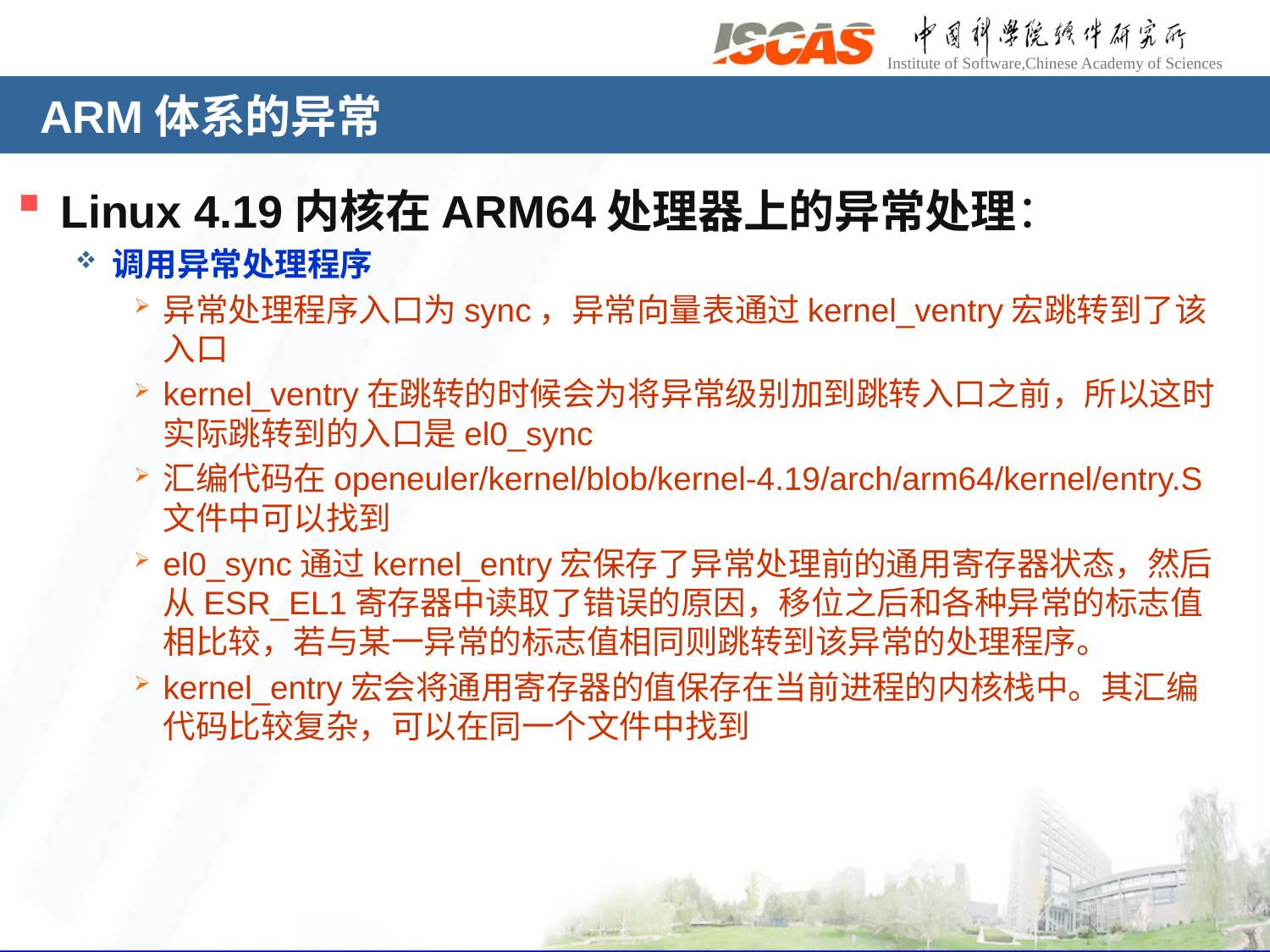

# ARM体系的异常
Linux 4.19内核在ARM64处理器上的异常处理：
调用异常处理程序
异常处理程序入口为sync，异常向量表通过kernel_ventry宏跳转到了该入口
kernel_ventry在跳转的时候会为将异常级别加到跳转入口之前，所以这时实际跳转到的入口是el0_sync
汇编代码在openeuler/kernel/blob/kernel-4.19/arch/arm64/kernel/entry.S文件中可以找到
el0_sync通过kernel_entry宏保存了异常处理前的通用寄存器状态，然后从ESR_EL1寄存器中读取了错误的原因，移位之后和各种异常的标志值相比较，若与某一异常的标志值相同则跳转到该异常的处理程序。
kernel_entry宏会将通用寄存器的值保存在当前进程的内核栈中。其汇编代码比较复杂，可以在同一个文件中找到